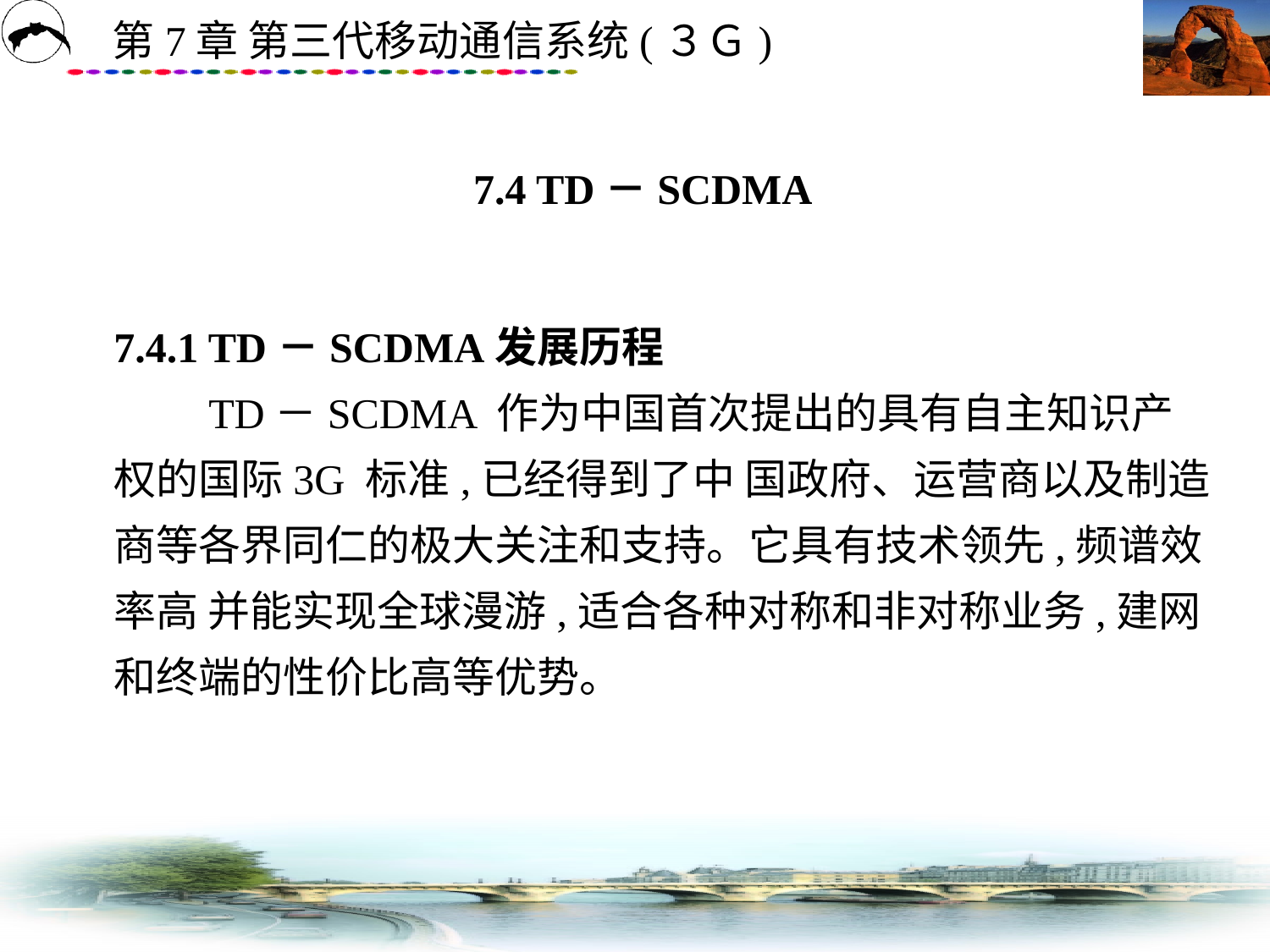

# 7.4 TD－SCDMA
7.4.1 TD－SCDMA发展历程
　　TD－SCDMA 作为中国首次提出的具有自主知识产权的国际3G 标准,已经得到了中 国政府、运营商以及制造商等各界同仁的极大关注和支持。它具有技术领先,频谱效率高 并能实现全球漫游,适合各种对称和非对称业务,建网和终端的性价比高等优势。